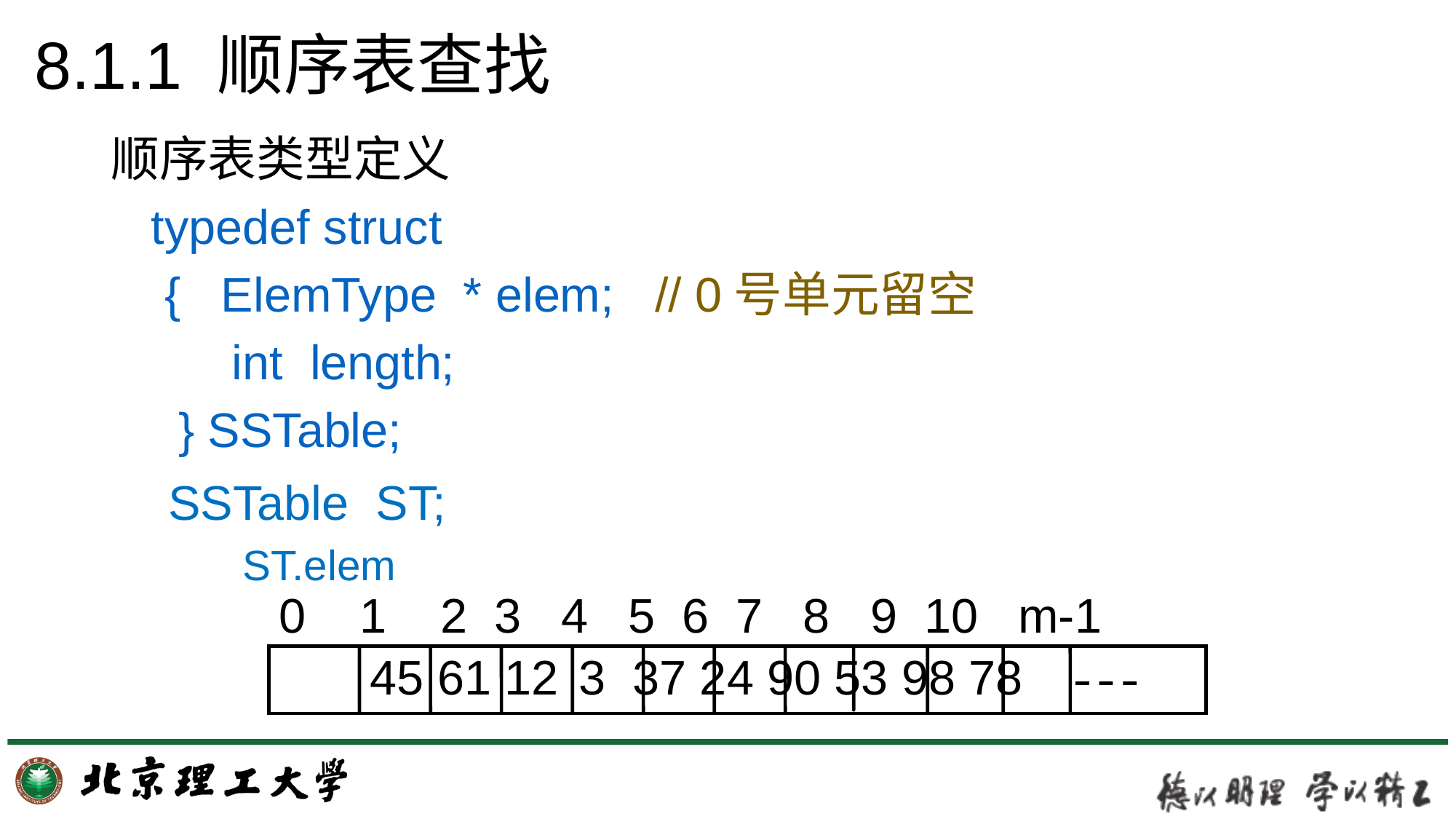

# 8.1.1 顺序表查找
顺序表类型定义
   typedef struct
    {   ElemType  * elem;   // 0号单元留空
         int  length;
     } SSTable;
SSTable  ST;
ST.elem
 0    1    2  3   4   5  6  7   8   9  10   m-1
45 61 12   3  37 24 90 53 98 78